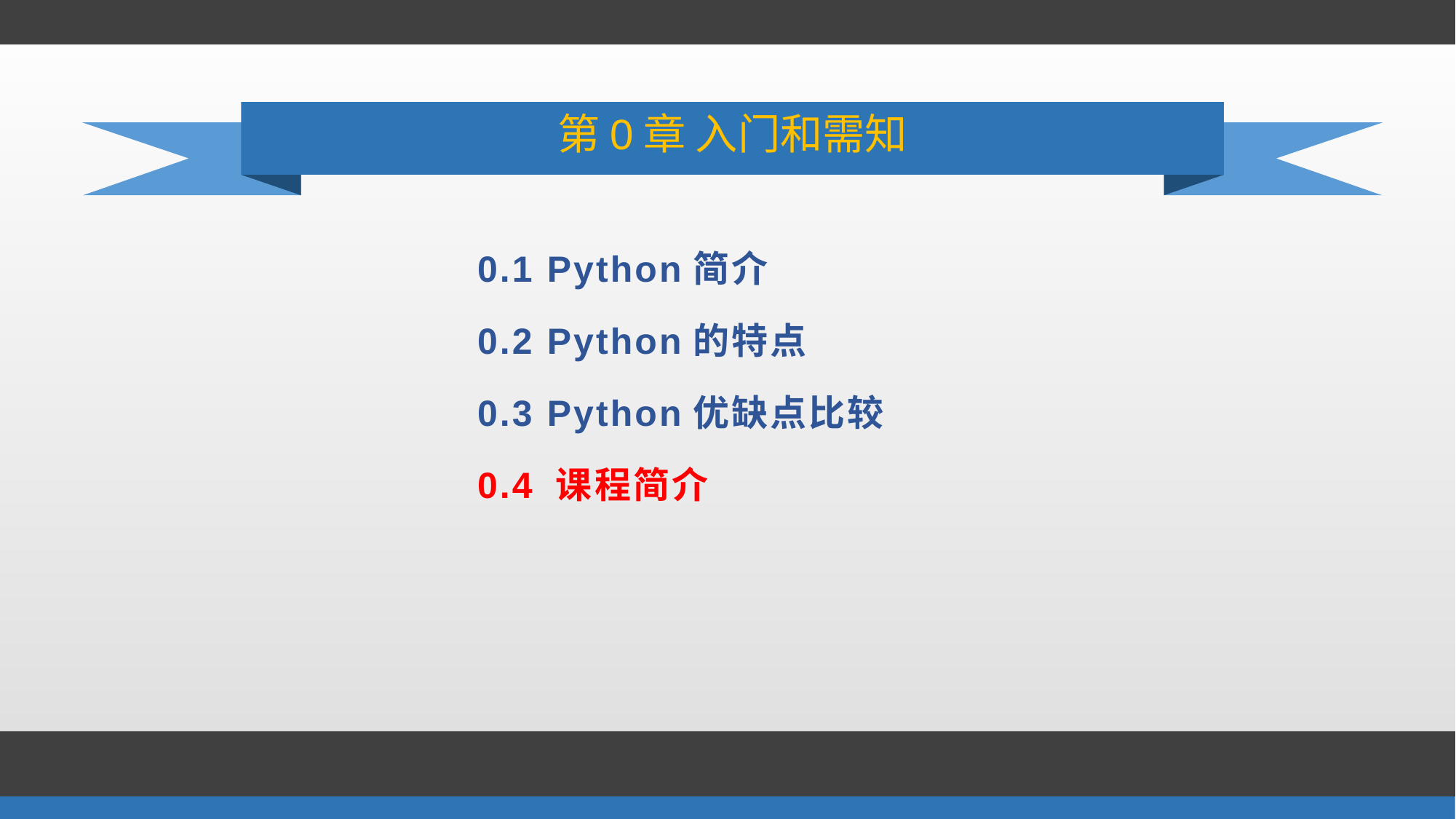

# 第0章 入门和需知
0.1 Python简介
0.2 Python的特点
0.3 Python优缺点比较
0.4 课程简介